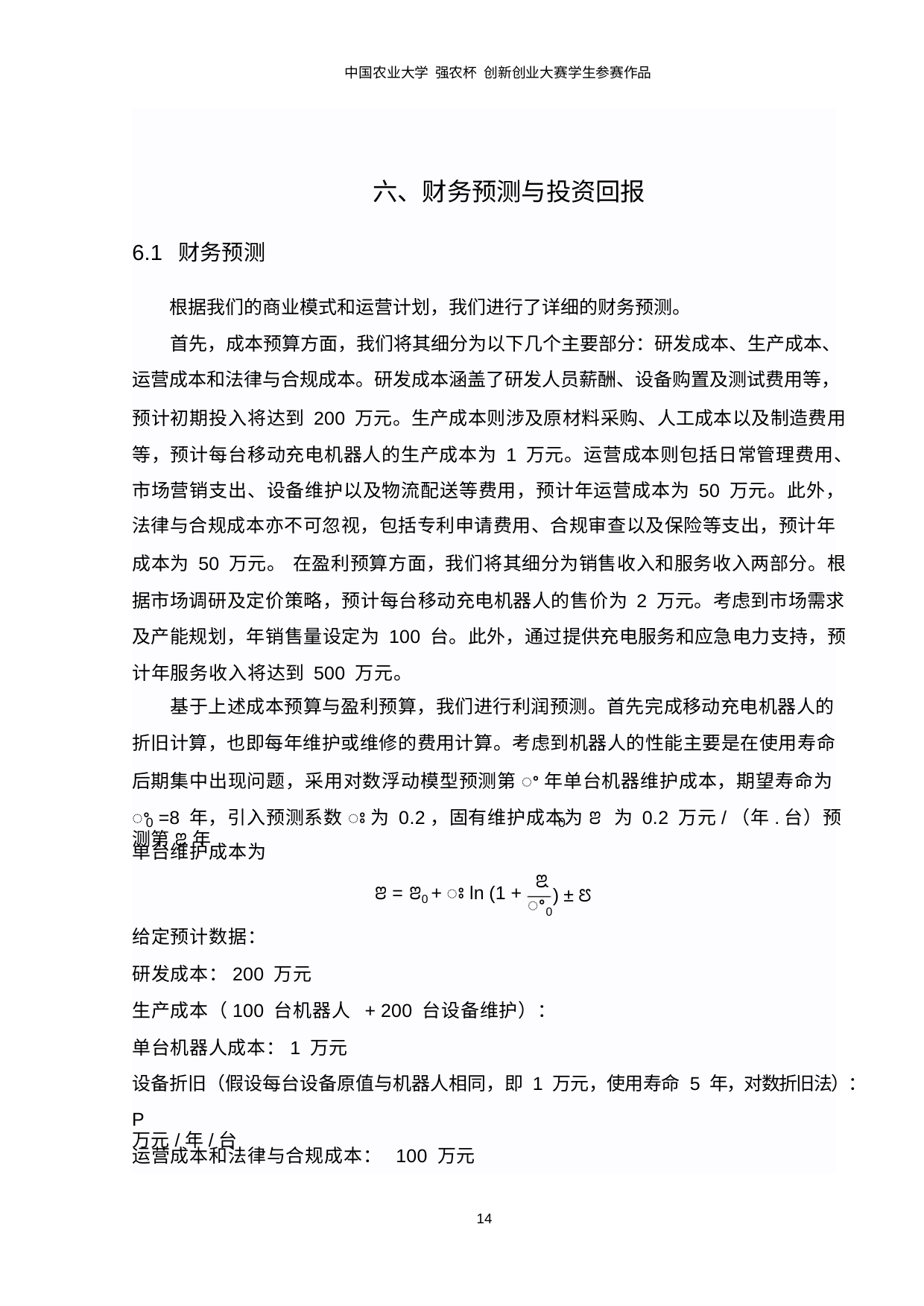

中国农业大学 强农杯 创新创业大赛学生参赛作品

六、财务预测与投资回报
6.1 财务预测
根据我们的商业模式和运营计划，我们进行了详细的财务预测。
首先，成本预算方面，我们将其细分为以下几个主要部分：研发成本、生产成本、
运营成本和法律与合规成本。研发成本涵盖了研发人员薪酬、设备购置及测试费用等，
预计初期投入将达到 200 万元。生产成本则涉及原材料采购、人工成本以及制造费用
等，预计每台移动充电机器人的生产成本为 1 万元。运营成本则包括日常管理费用、
市场营销支出、设备维护以及物流配送等费用，预计年运营成本为 50 万元。此外，
法律与合规成本亦不可忽视，包括专利申请费用、合规审查以及保险等支出，预计年
成本为 50 万元。 在盈利预算方面，我们将其细分为销售收入和服务收入两部分。根
据市场调研及定价策略，预计每台移动充电机器人的售价为 2 万元。考虑到市场需求
及产能规划，年销售量设定为 100 台。此外，通过提供充电服务和应急电力支持，预
计年服务收入将达到 500 万元。
基于上述成本预算与盈利预算，我们进行利润预测。首先完成移动充电机器人的
折旧计算，也即每年维护或维修的费用计算。考虑到机器人的性能主要是在使用寿命
后期集中出现问题，采用对数浮动模型预测第ꢀ年单台机器维护成本，期望寿命为
ꢀ =8 年，引入预测系数ꢁ为 0.2，固有维护成本为ꢂ 为 0.2 万元/（年.台）预测第ꢃ年
0
0
单台维护成本为
ꢃ
ꢂ = ꢂ0 + ꢁ ln (1 +
) ± ꢄ
ꢀ0
给定预计数据：
研发成本：200 万元
生产成本（100 台机器人 + 200 台设备维护）：
单台机器人成本：1 万元
设备折旧（假设每台设备原值与机器人相同，即 1 万元，使用寿命 5 年，对数折旧法）：
P 万元/年/台
运营成本和法律与合规成本： 100 万元
14